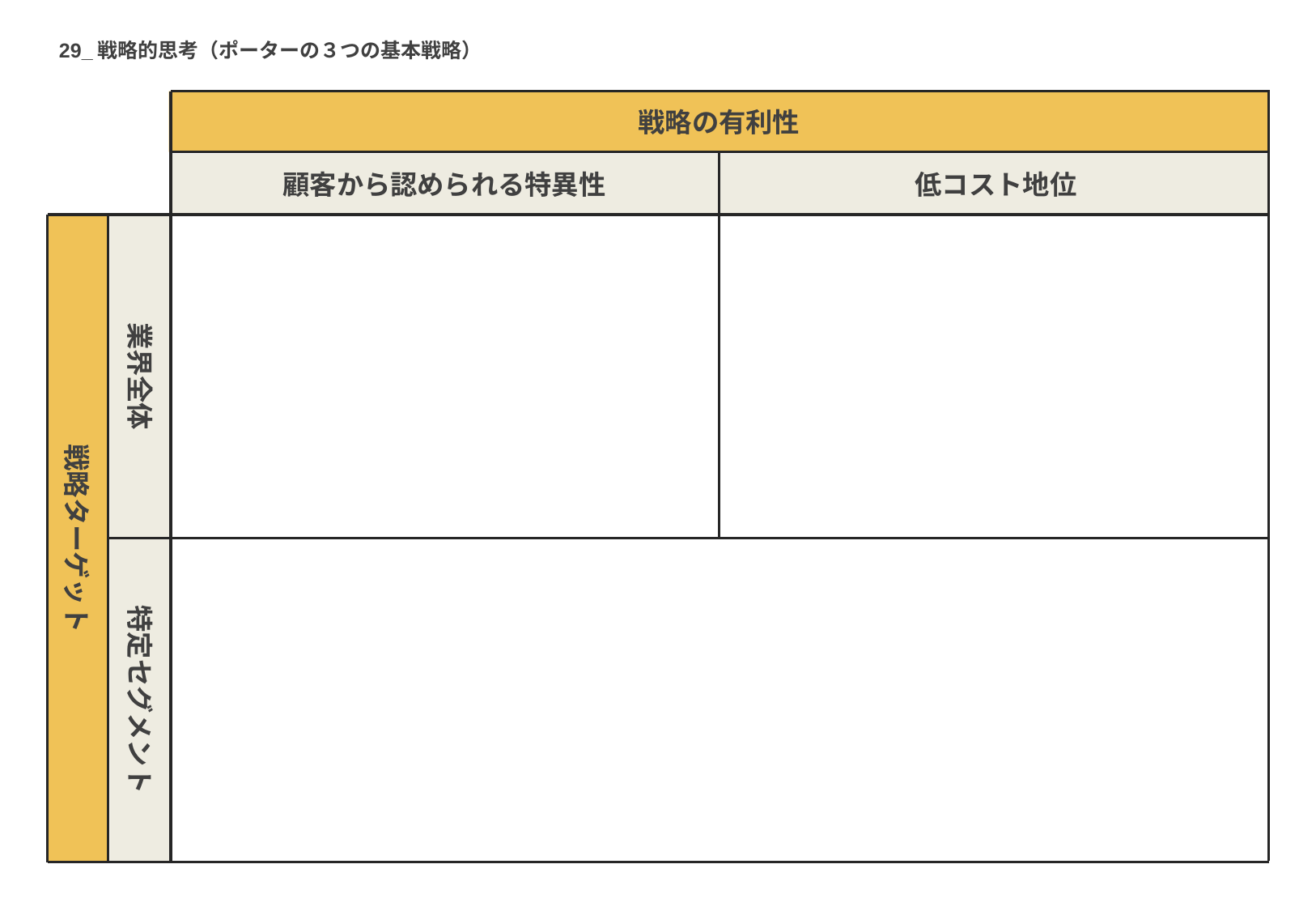

29_戦略的思考（ポーターの３つの基本戦略）

戦略の有利性

顧客から認められる特異性
低コスト地位
業界全体
戦略ターゲット

特定セグメント